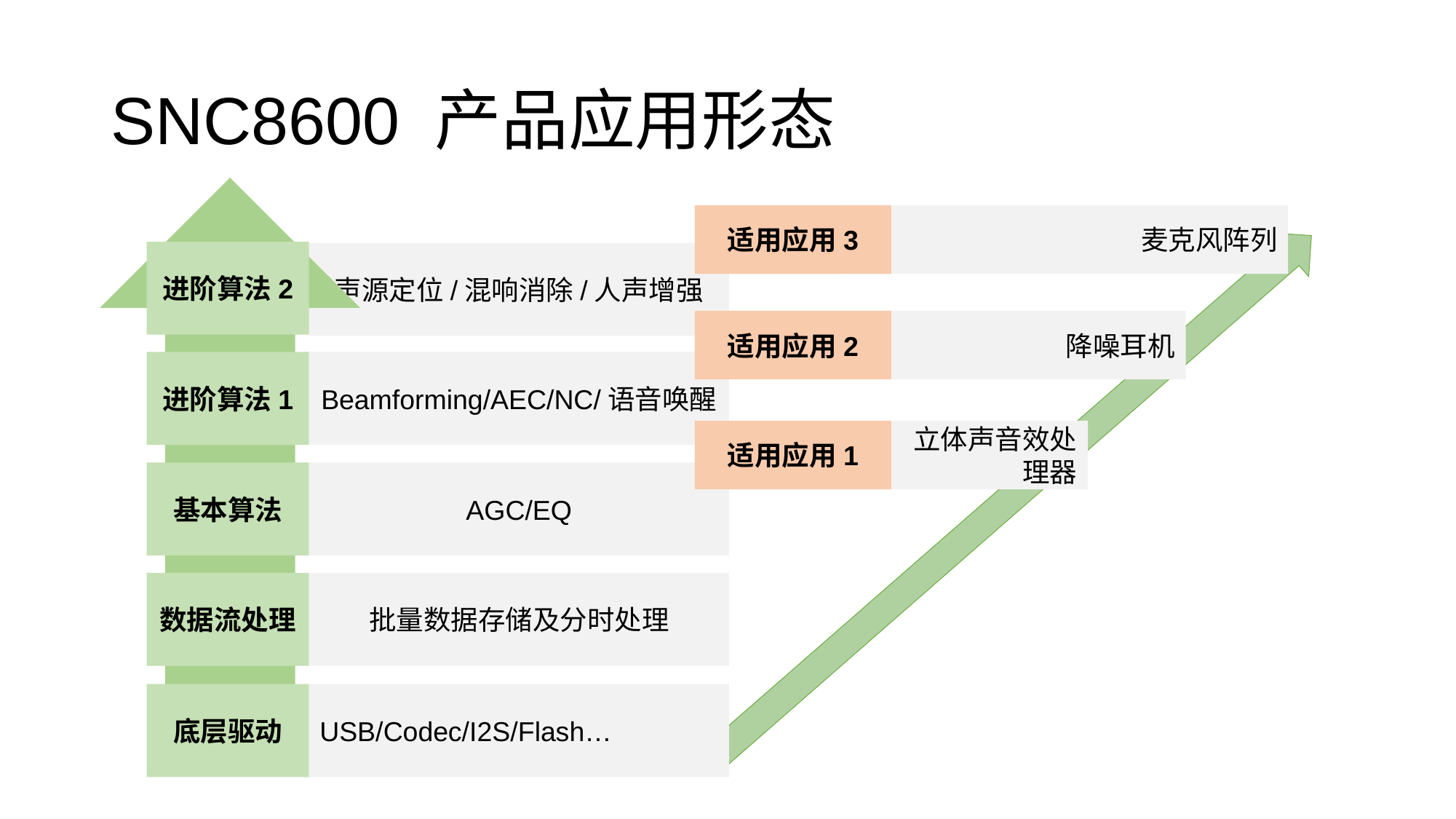

# SNC8600 产品应用形态
适用应用3
麦克风阵列
进阶算法2
声源定位/混响消除/人声增强
适用应用2
降噪耳机

进阶算法1
Beamforming/AEC/NC/语音唤醒
适用应用1
立体声音效处理器
基本算法
AGC/EQ

数据流处理
批量数据存储及分时处理
底层驱动
USB/Codec/I2S/Flash…